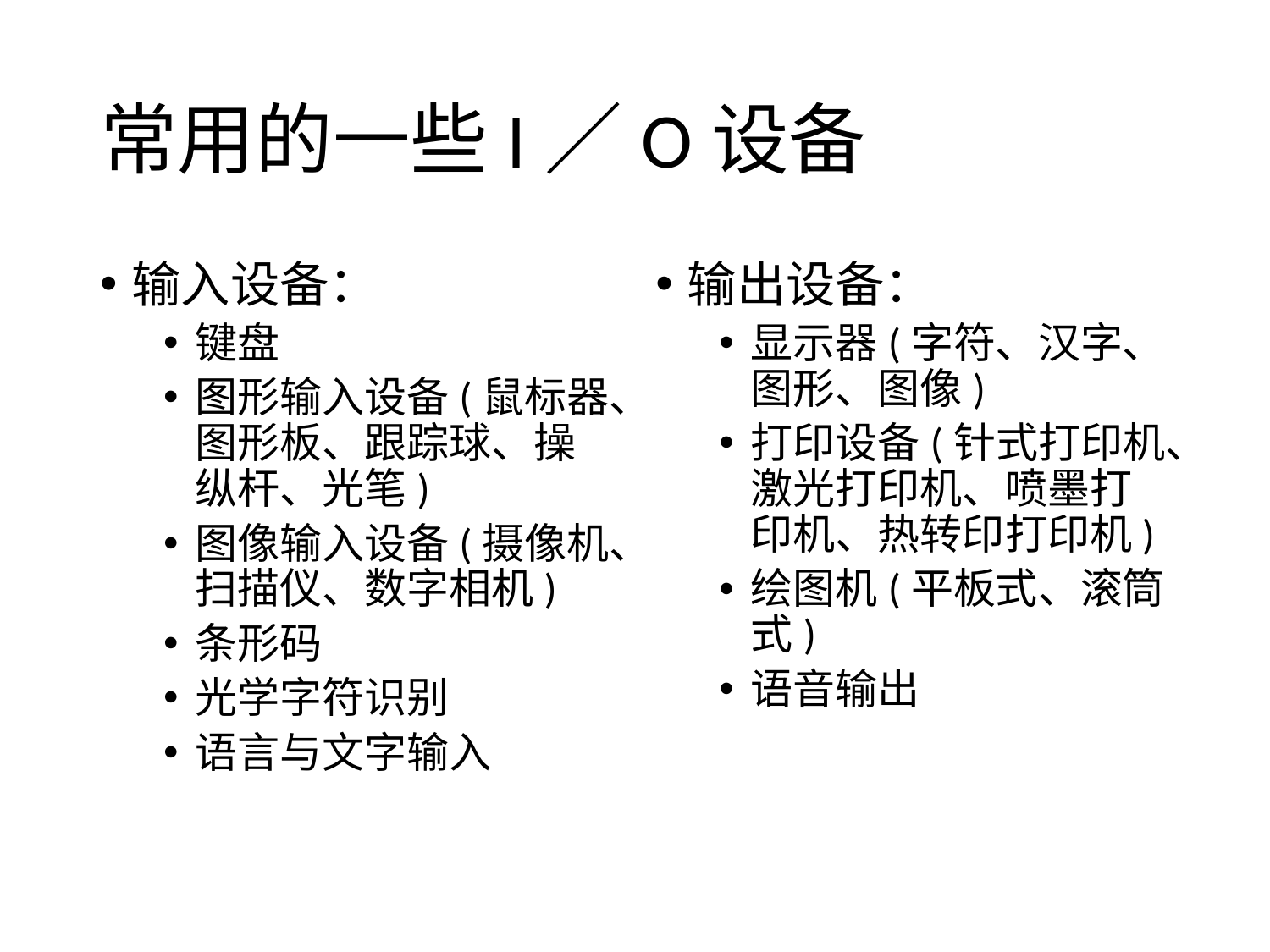

# 常用的一些I／O设备
输入设备：
键盘
图形输入设备(鼠标器、图形板、跟踪球、操纵杆、光笔)
图像输入设备(摄像机、扫描仪、数字相机)
条形码
光学字符识别
语言与文字输入
输出设备：
显示器(字符、汉字、图形、图像)
打印设备(针式打印机、激光打印机、喷墨打印机、热转印打印机)
绘图机(平板式、滚筒式)
语音输出